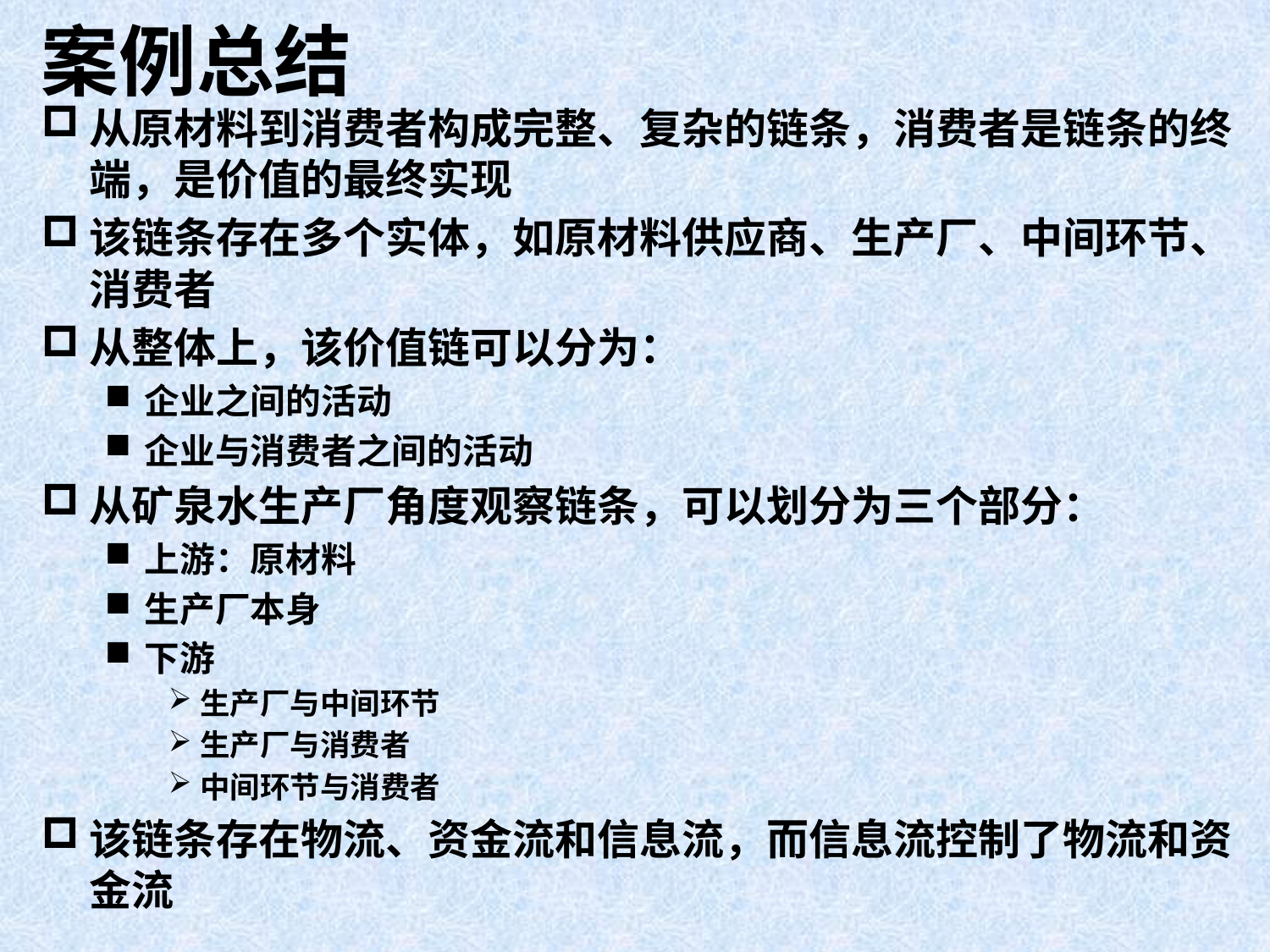

# 案例总结
从原材料到消费者构成完整、复杂的链条，消费者是链条的终端，是价值的最终实现
该链条存在多个实体，如原材料供应商、生产厂、中间环节、消费者
从整体上，该价值链可以分为：
企业之间的活动
企业与消费者之间的活动
从矿泉水生产厂角度观察链条，可以划分为三个部分：
上游：原材料
生产厂本身
下游
生产厂与中间环节
生产厂与消费者
中间环节与消费者
该链条存在物流、资金流和信息流，而信息流控制了物流和资金流